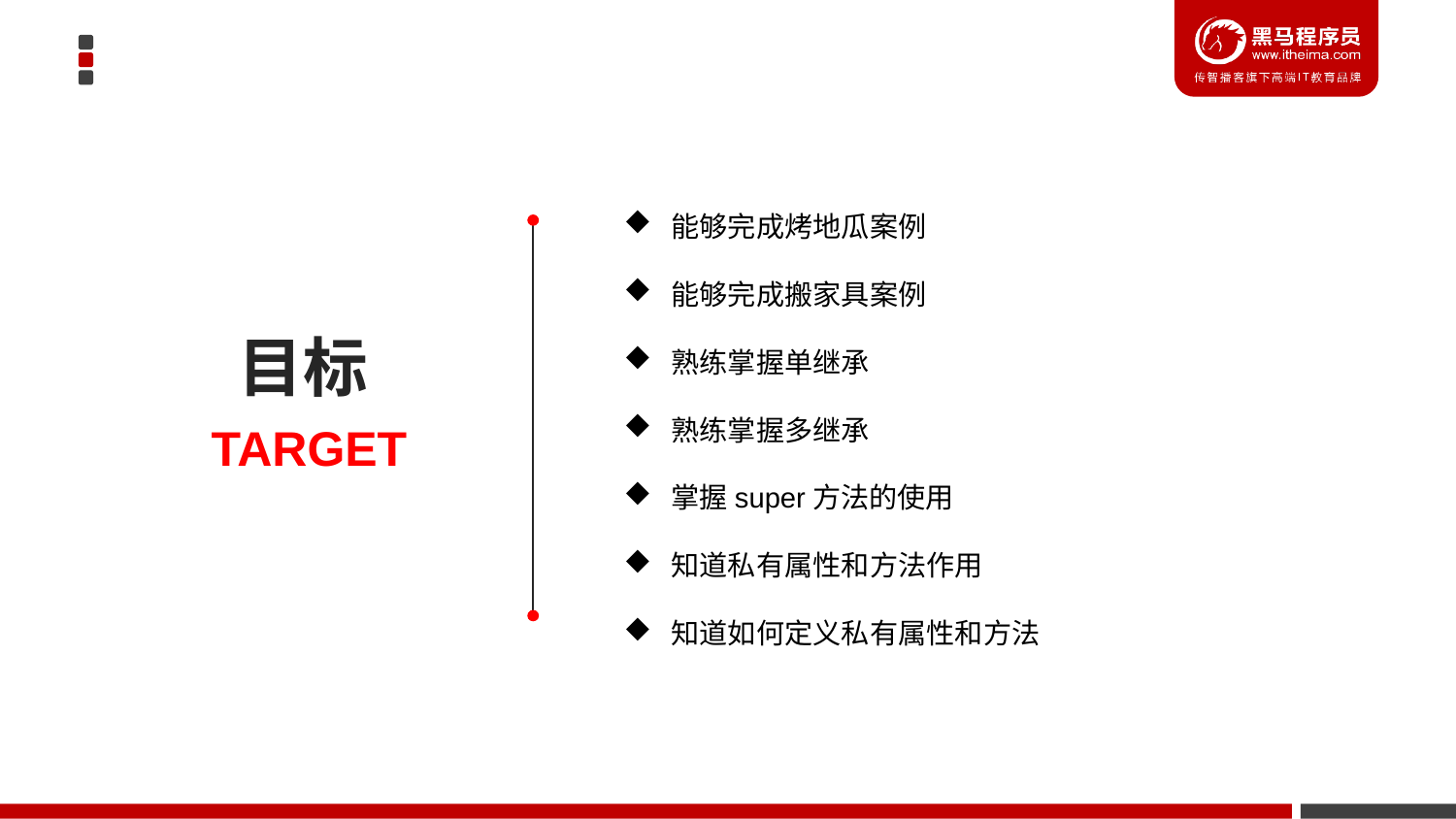

能够完成烤地瓜案例
 能够完成搬家具案例
 熟练掌握单继承
 熟练掌握多继承
 掌握super方法的使用
 知道私有属性和方法作用
 知道如何定义私有属性和方法

目标
TARGET